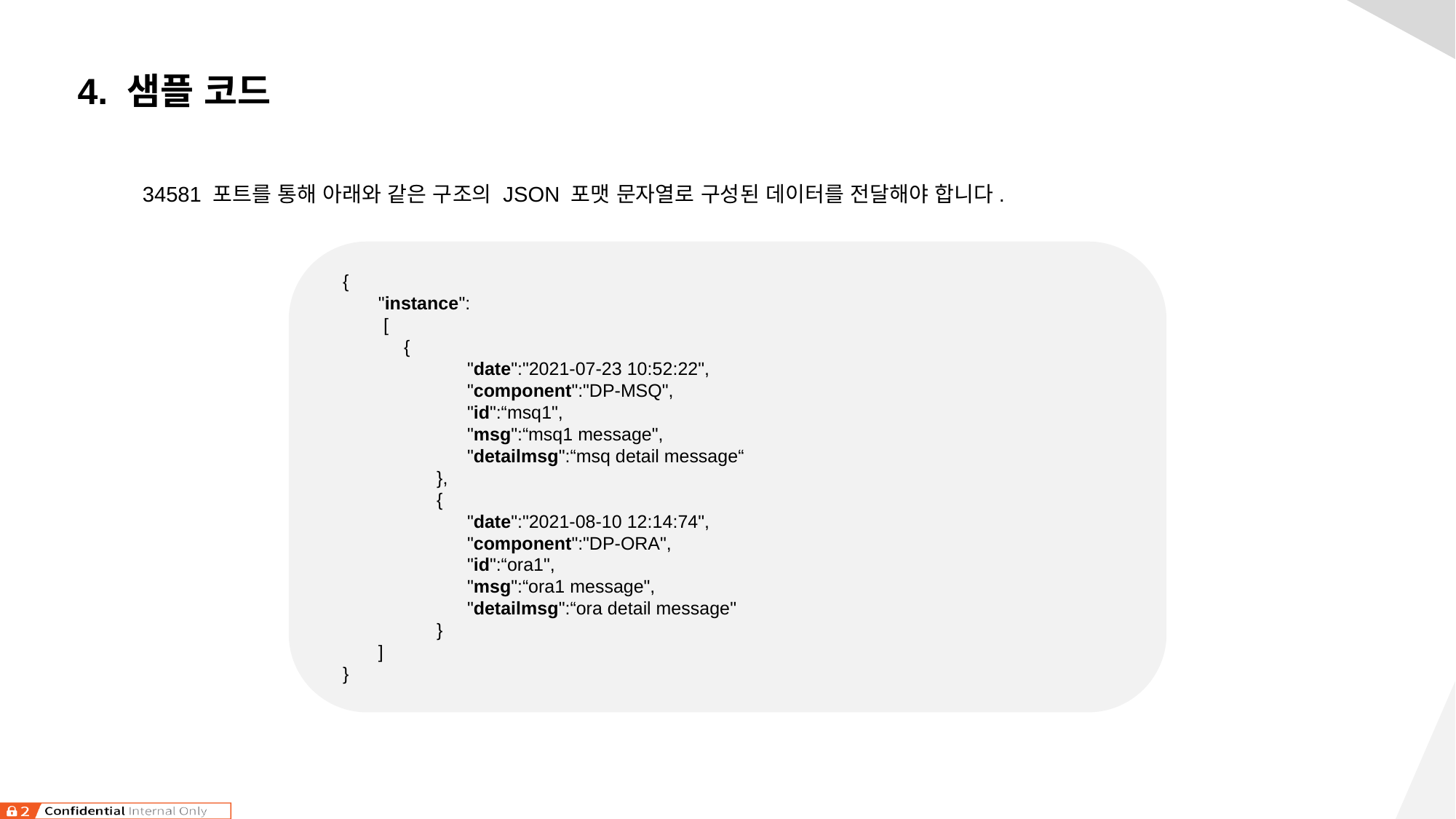

4. 샘플 코드
34581 포트를 통해 아래와 같은 구조의 JSON 포맷 문자열로 구성된 데이터를 전달해야 합니다.
    {
           "instance":
            [
                {
	       "date":"2021-07-23 10:52:22",
	       "component":"DP-MSQ",
  	       "id":“msq1",
 	       "msg":“msq1 message",
	       "detailmsg":“msq detail message“
	 },
	 {
	       "date":"2021-08-10 12:14:74",
	       "component":"DP-ORA",
	       "id":“ora1",
	       "msg":“ora1 message",
	       "detailmsg":“ora detail message"
	 }
           ]
    }